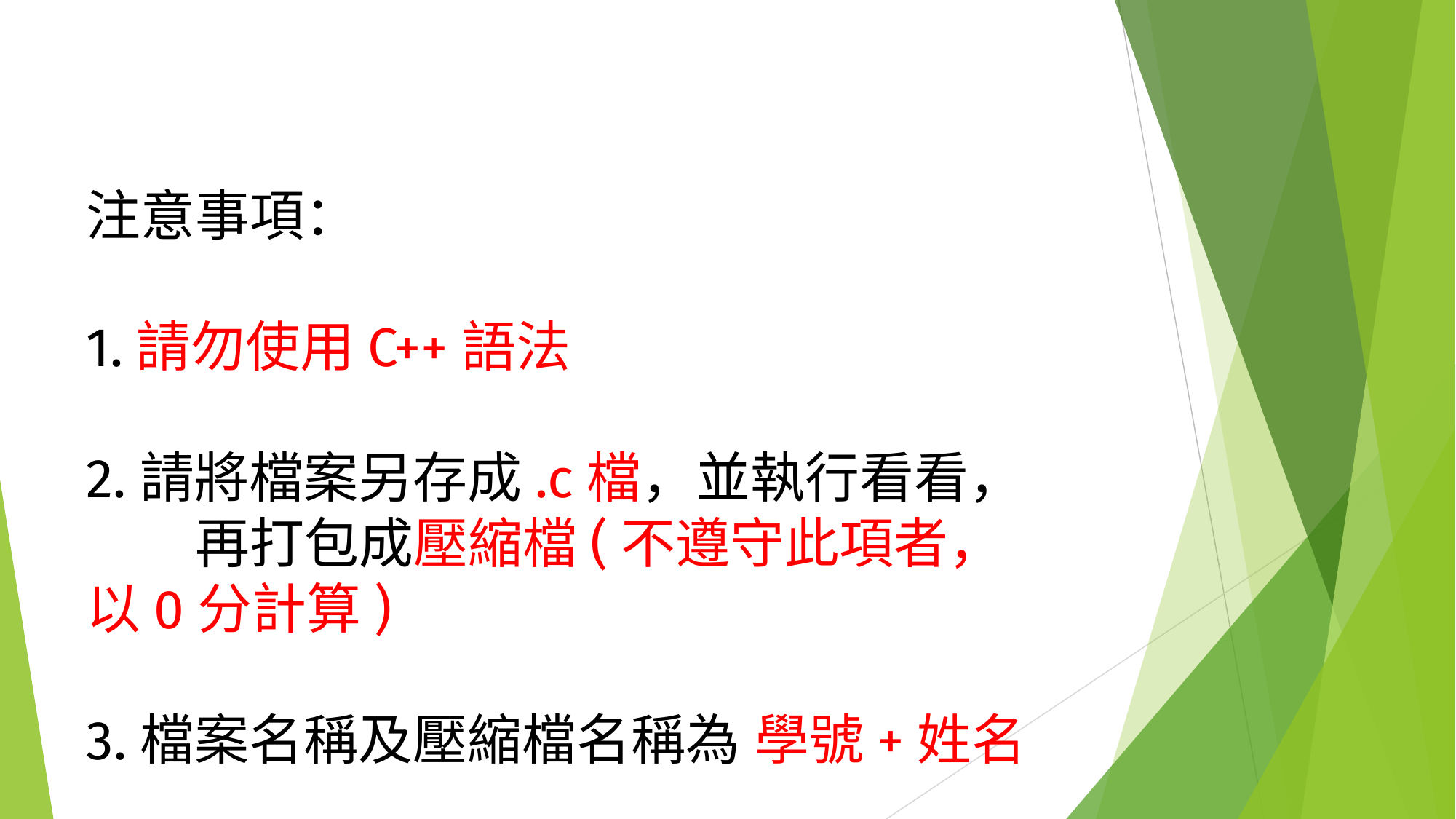

注意事項：
1.請勿使用C++語法

2.請將檔案另存成.c檔，並執行看看， 	再打包成壓縮檔(不遵守此項者，以0分計算)
3.檔案名稱及壓縮檔名稱為 學號+姓名